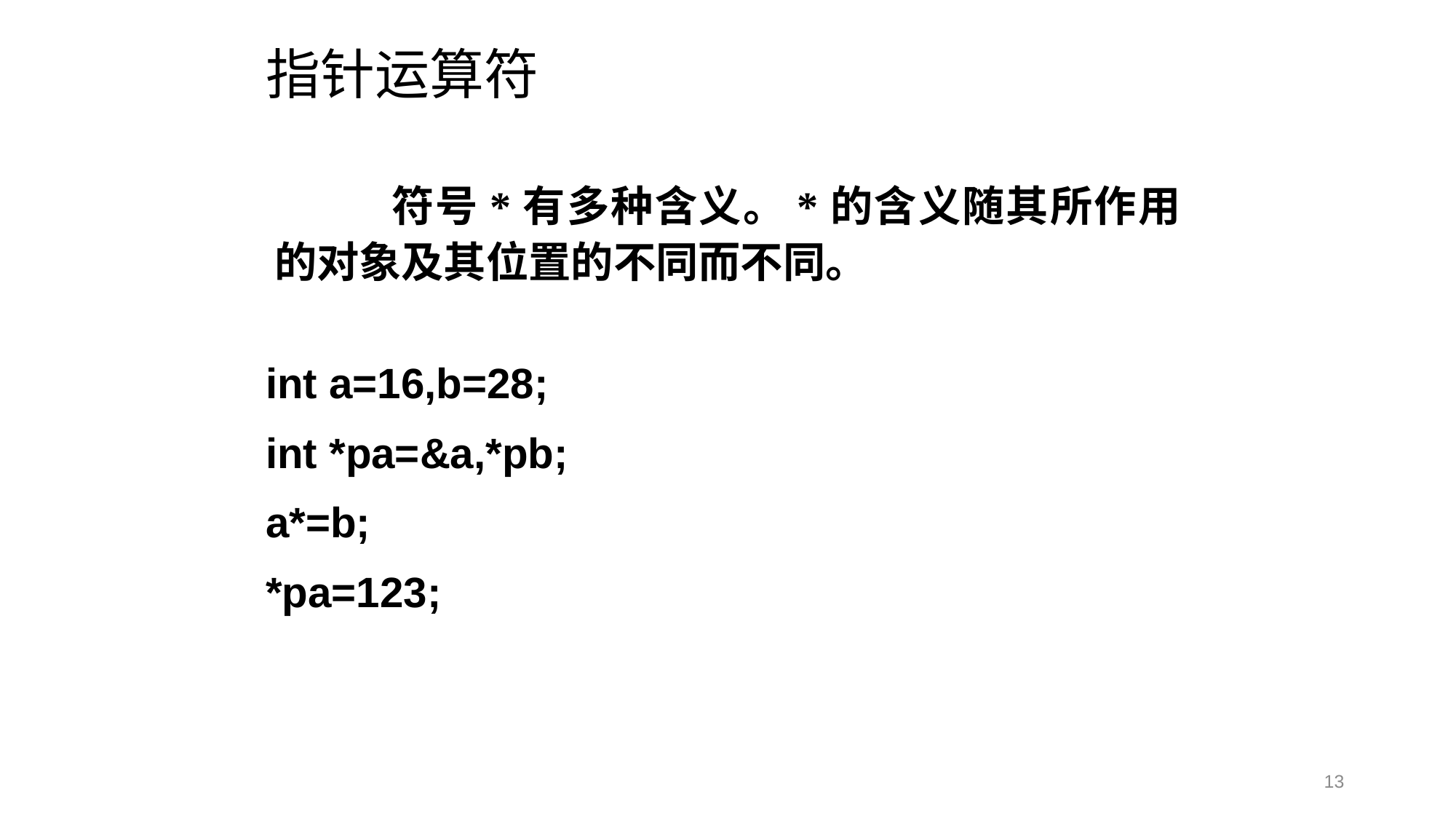

# 指针运算符
   	符号*有多种含义。*的含义随其所作用的对象及其位置的不同而不同。
int a=16,b=28;
int *pa=&a,*pb;
a*=b;
*pa=123;
13